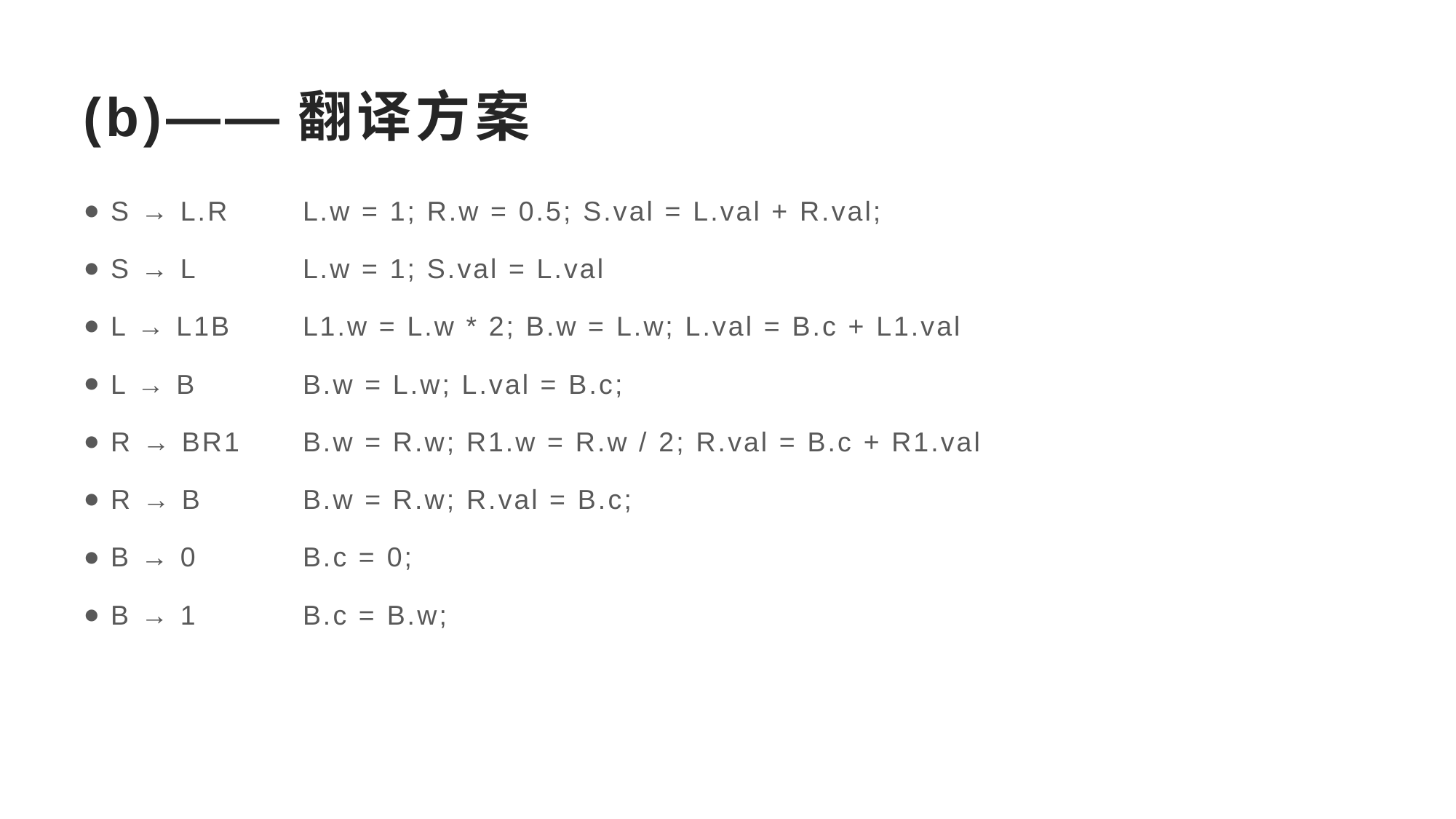

# (b)——翻译方案
S → L.R 	L.w = 1; R.w = 0.5; S.val = L.val + R.val;
S → L 	L.w = 1; S.val = L.val
L → L1B 	L1.w = L.w * 2; B.w = L.w; L.val = B.c + L1.val
L → B 	B.w = L.w; L.val = B.c;
R → BR1 	B.w = R.w; R1.w = R.w / 2; R.val = B.c + R1.val
R → B 	B.w = R.w; R.val = B.c;
B → 0 	B.c = 0;
B → 1 	B.c = B.w;